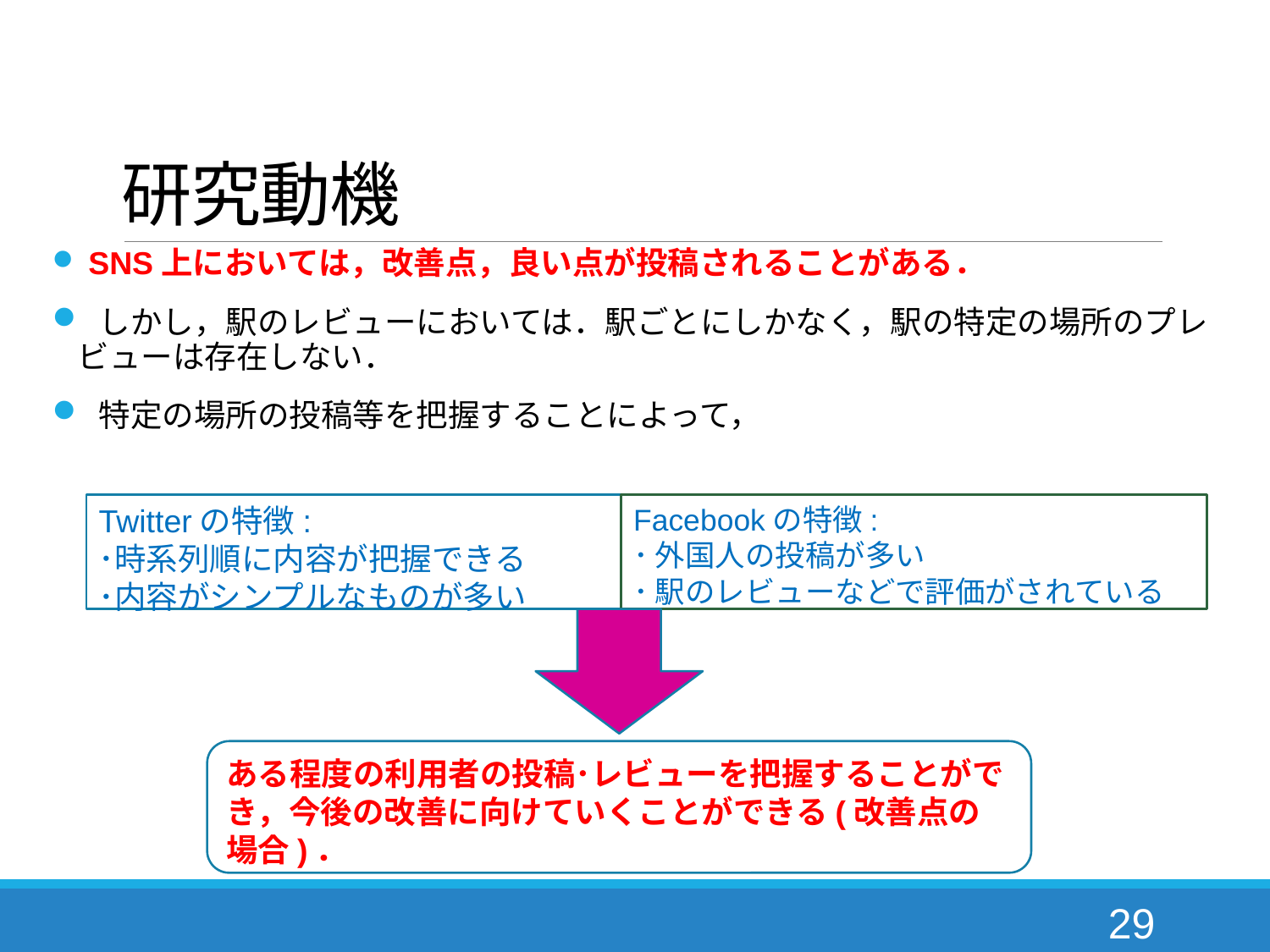

# 研究動機
 SNS上においては，改善点，良い点が投稿されることがある．
 しかし，駅のレビューにおいては．駅ごとにしかなく，駅の特定の場所のプレビューは存在しない．
 特定の場所の投稿等を把握することによって，

Facebookの特徴:
･ 外国人の投稿が多い
･ 駅のレビューなどで評価がされている
Twitterの特徴:
･時系列順に内容が把握できる
･内容がシンプルなものが多い

ある程度の利用者の投稿･レビューを把握することができ，今後の改善に向けていくことができる(改善点の場合)．
29